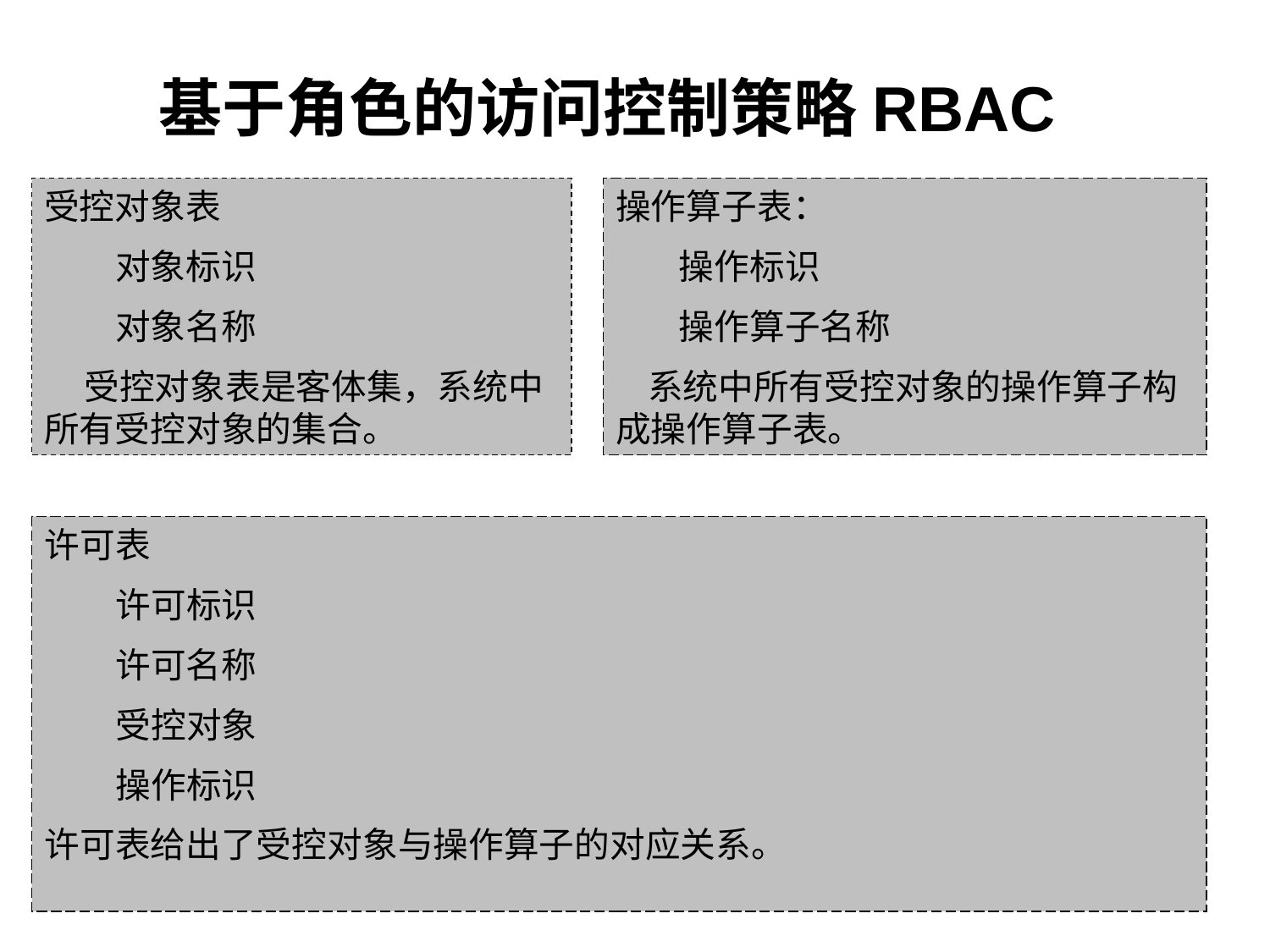

# 基于角色的访问控制策略RBAC
受控对象表
        对象标识
        对象名称
    受控对象表是客体集，系统中所有受控对象的集合。
操作算子表：
       操作标识
       操作算子名称
   系统中所有受控对象的操作算子构成操作算子表。
许可表
        许可标识
        许可名称
        受控对象
        操作标识
许可表给出了受控对象与操作算子的对应关系。